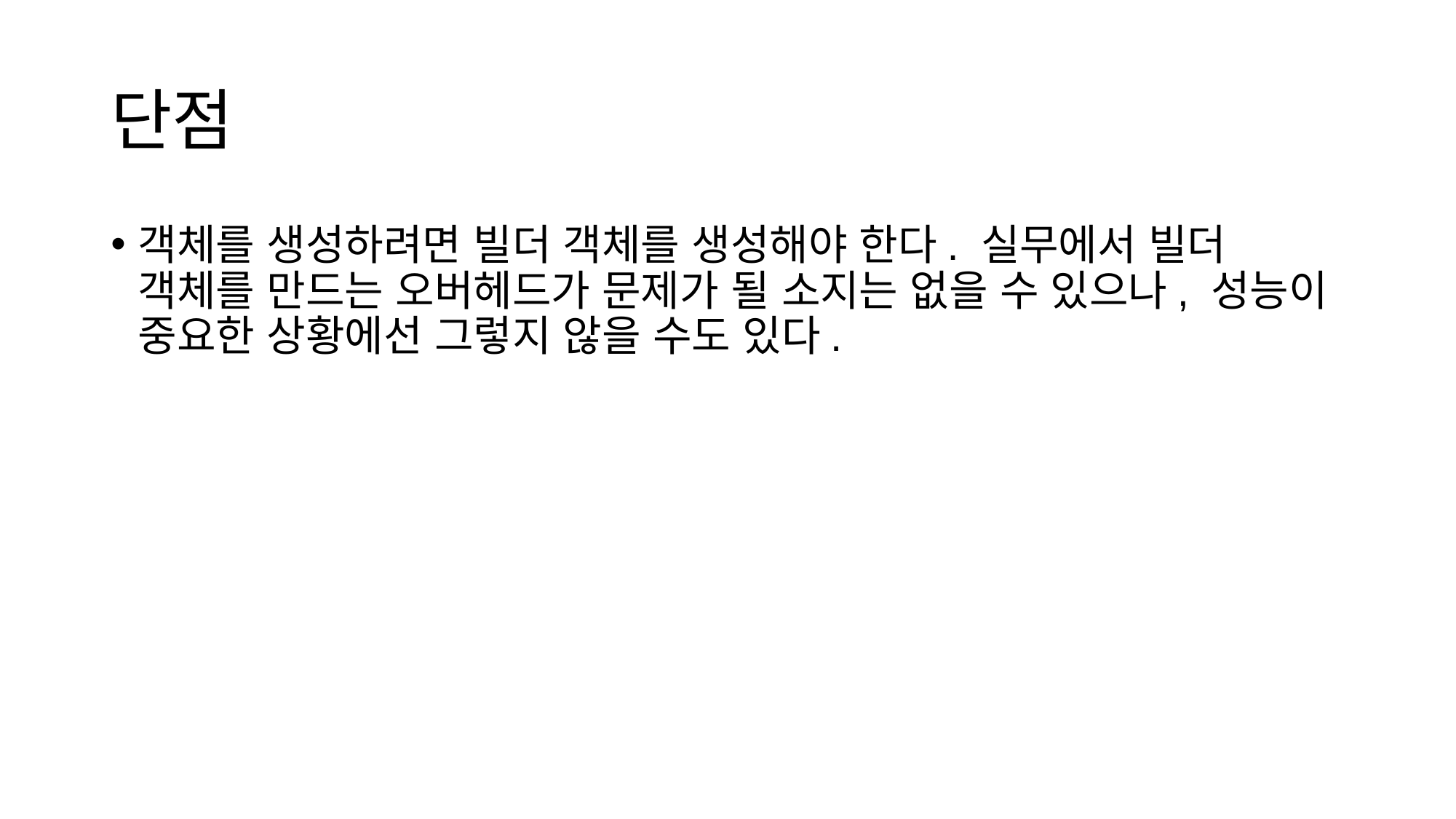

# 단점
객체를 생성하려면 빌더 객체를 생성해야 한다. 실무에서 빌더 객체를 만드는 오버헤드가 문제가 될 소지는 없을 수 있으나, 성능이 중요한 상황에선 그렇지 않을 수도 있다.